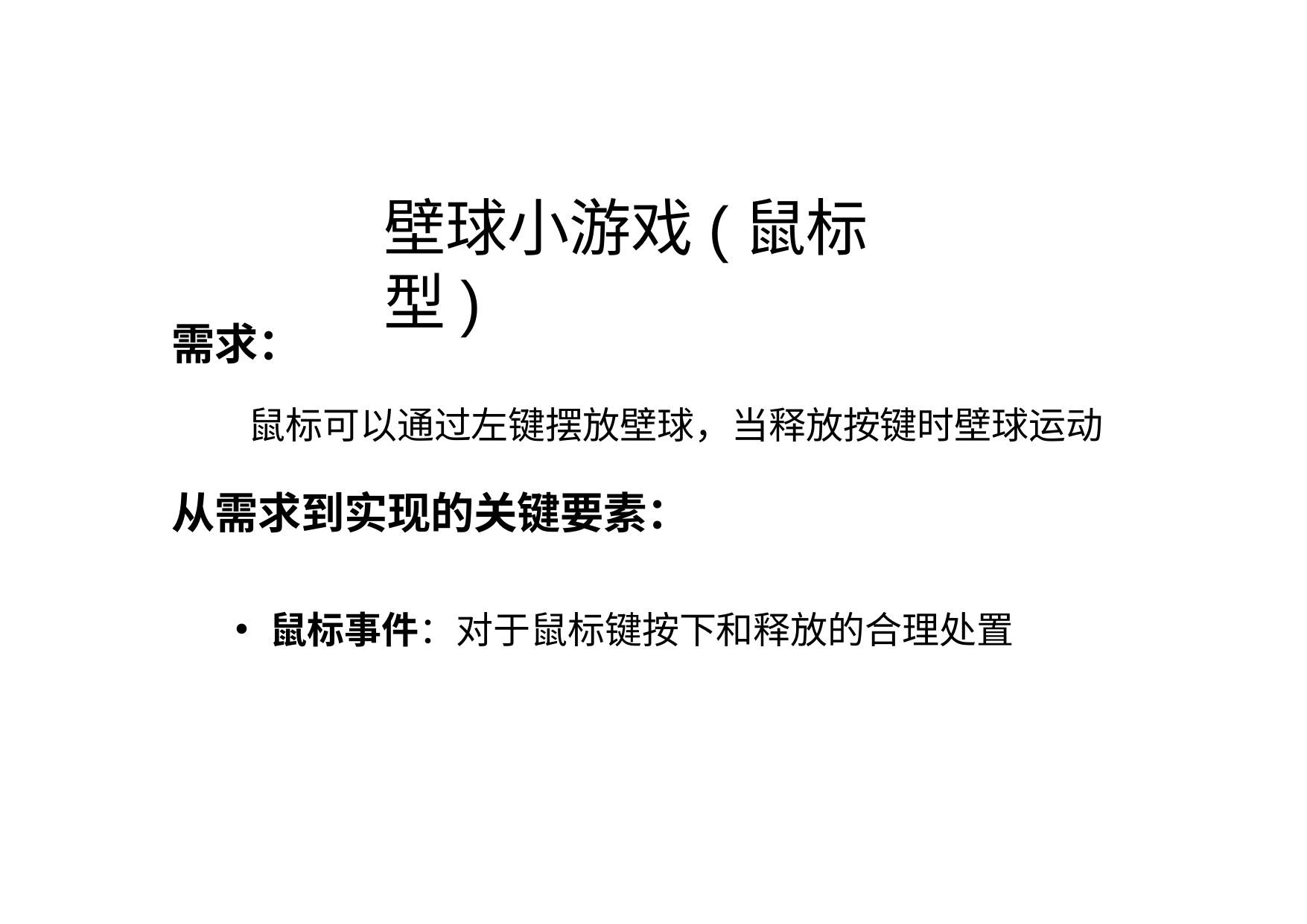

# 壁球小游戏(鼠标型)
需求：
鼠标可以通过左键摆放壁球，当释放按键时壁球运动
从需求到实现的关键要素：
鼠标事件：对于鼠标键按下和释放的合理处置